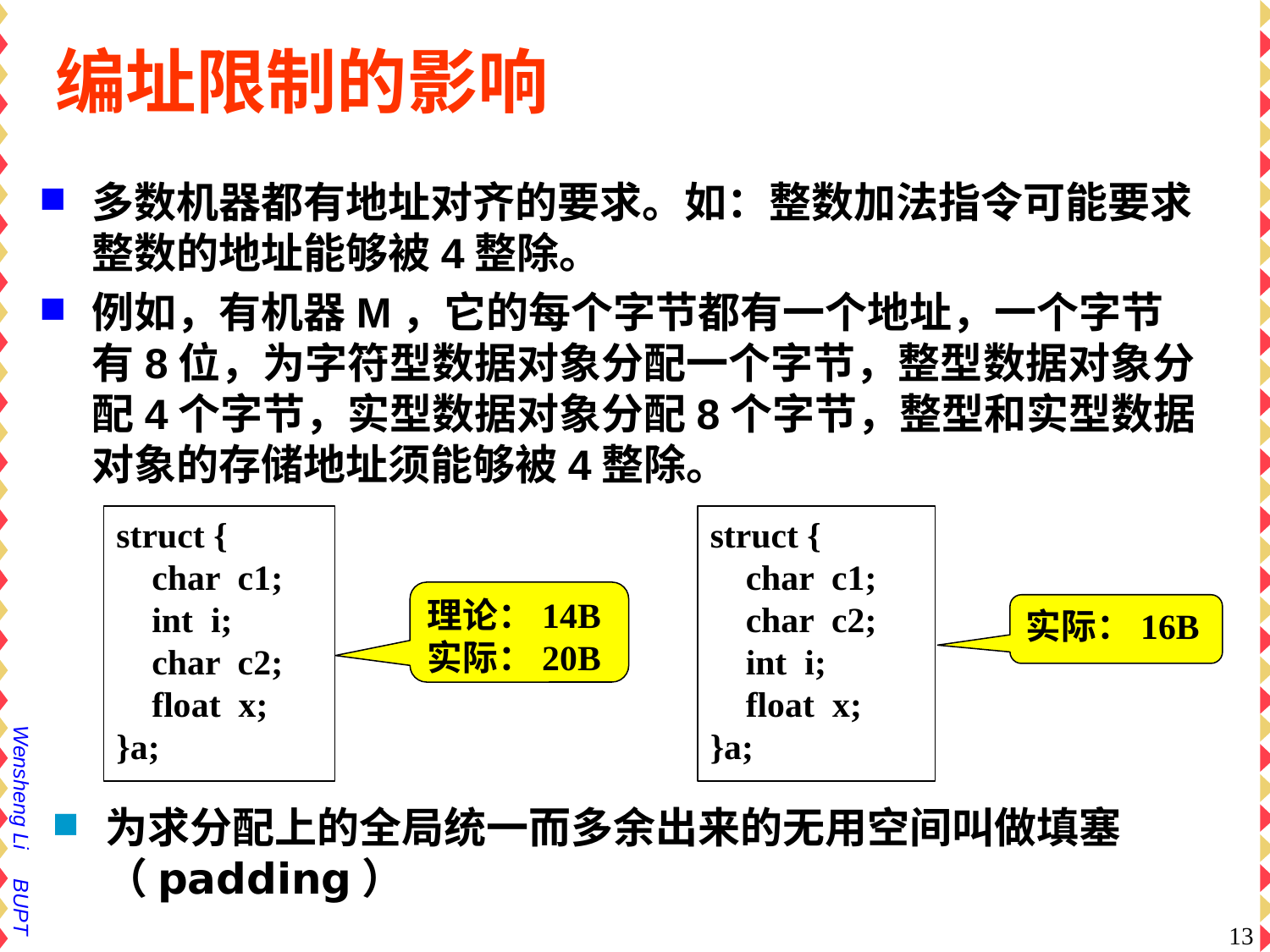

# 编址限制的影响
多数机器都有地址对齐的要求。如：整数加法指令可能要求整数的地址能够被4整除。
例如，有机器M，它的每个字节都有一个地址，一个字节有8位，为字符型数据对象分配一个字节，整型数据对象分配4个字节，实型数据对象分配8个字节，整型和实型数据对象的存储地址须能够被4整除。
struct {
    char  c1;
    int  i;
    char  c2;
    float  x;
}a;
struct {
    char  c1;
    char  c2;
    int  i;
    float  x;
}a;
理论：14B
实际：20B
实际：16B
为求分配上的全局统一而多余出来的无用空间叫做填塞（padding）
13